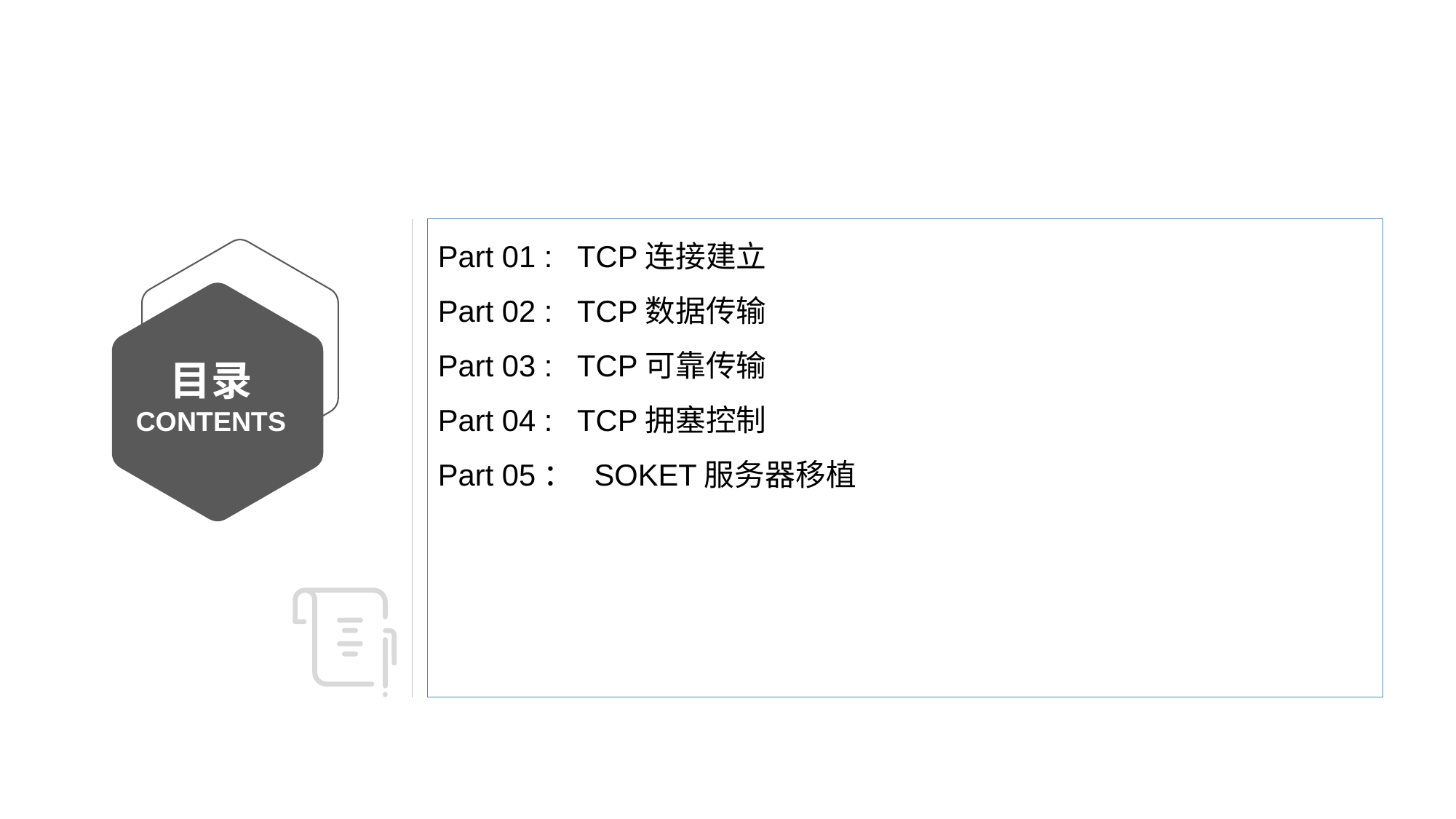

Part 01 :   TCP连接建立
Part 02 :   TCP数据传输
Part 03 :   TCP可靠传输
Part 04 :   TCP拥塞控制
Part 05：  SOKET服务器移植

目录
CONTENTS